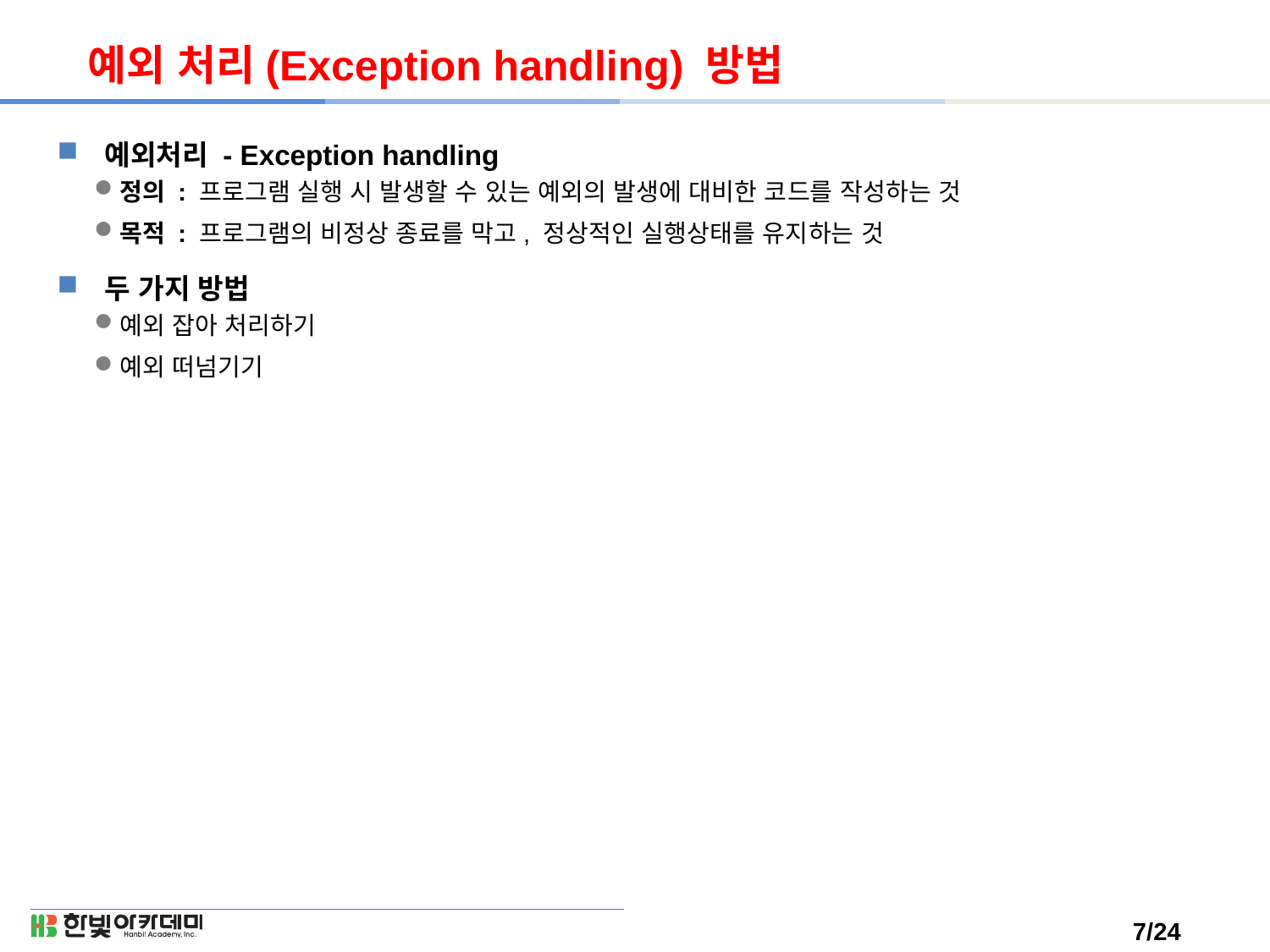

# 예외 처리(Exception handling) 방법
예외처리 - Exception handling
정의 : 프로그램 실행 시 발생할 수 있는 예외의 발생에 대비한 코드를 작성하는 것
목적 : 프로그램의 비정상 종료를 막고, 정상적인 실행상태를 유지하는 것
두 가지 방법
예외 잡아 처리하기
예외 떠넘기기